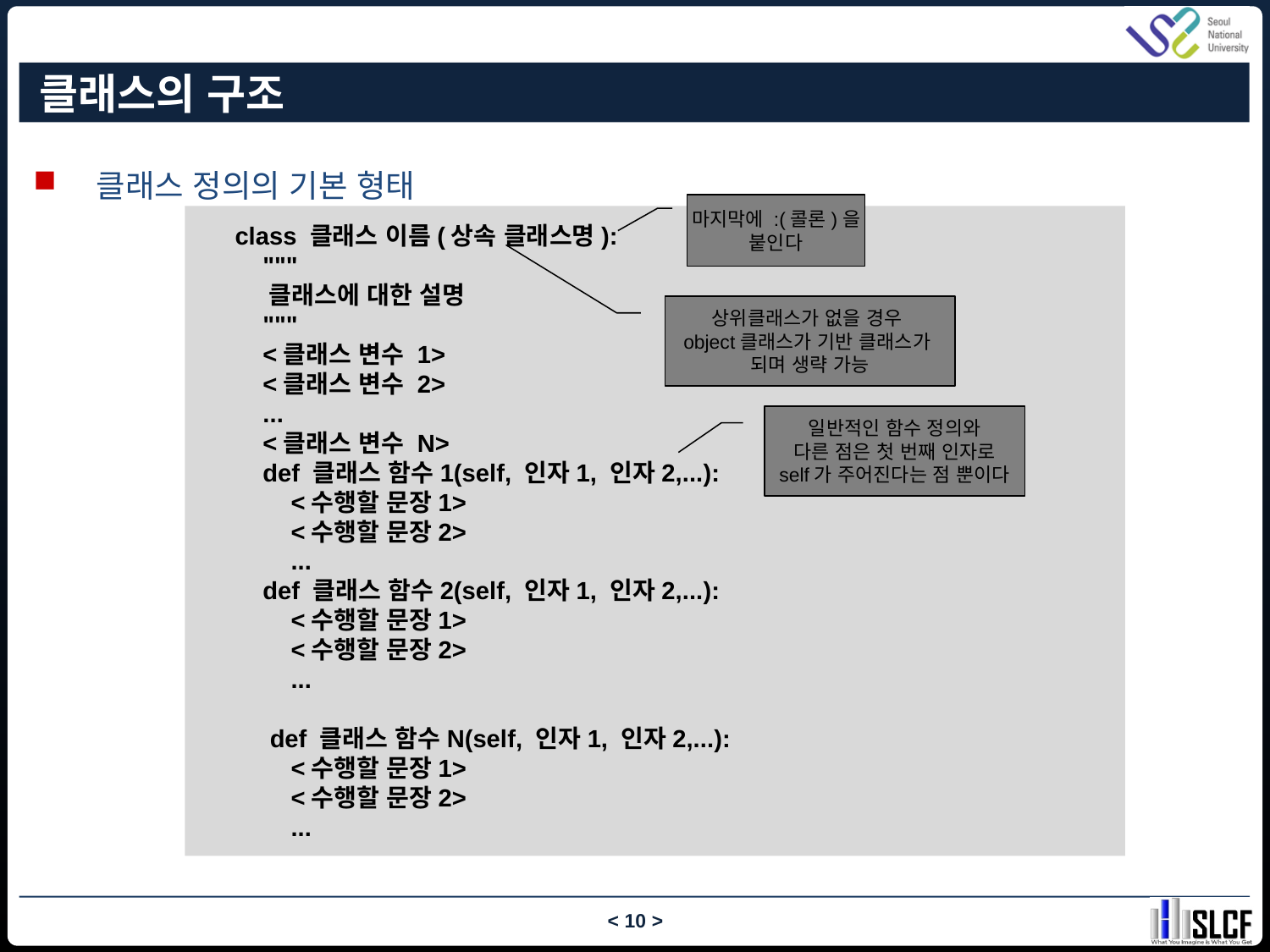

# 클래스의 구조
클래스 정의의 기본 형태
마지막에 :(콜론)을
붙인다
class 클래스 이름(상속 클래스명):
    """
    클래스에 대한 설명
    """
    <클래스 변수 1>
    <클래스 변수 2>
    ...
    <클래스 변수 N>
    def 클래스 함수1(self, 인자1, 인자2,...):
        <수행할 문장1>
        <수행할 문장2>
        ...
    def 클래스 함수2(self, 인자1, 인자2,...):
        <수행할 문장1>
        <수행할 문장2>
        ...

     def 클래스 함수N(self, 인자1, 인자2,...):
        <수행할 문장1>
        <수행할 문장2>
        ...
상위클래스가 없을 경우
object클래스가 기반 클래스가
되며 생략 가능
일반적인 함수 정의와
다른 점은 첫 번째 인자로
self가 주어진다는 점 뿐이다